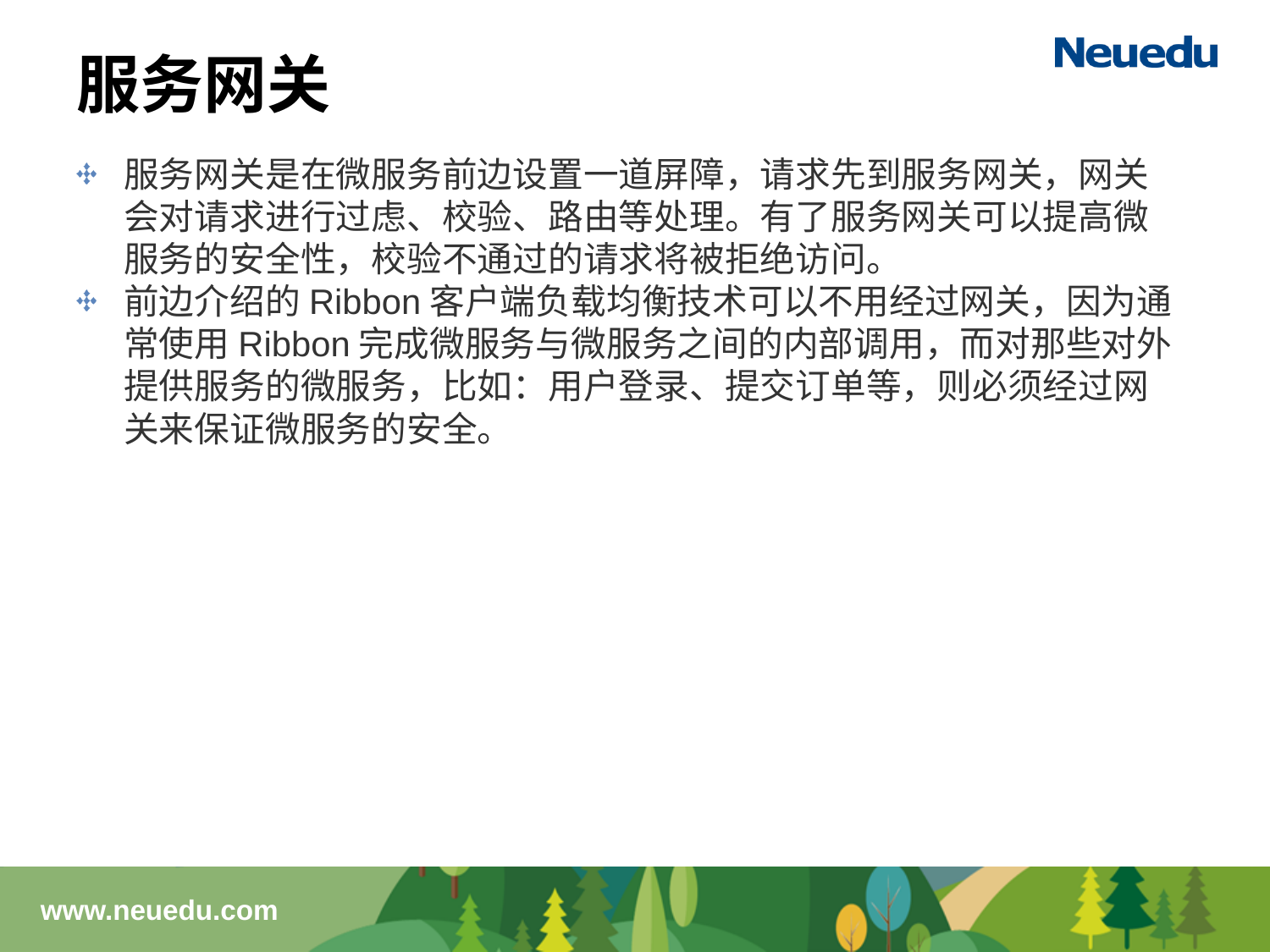

# 服务网关
服务网关是在微服务前边设置一道屏障，请求先到服务网关，网关会对请求进行过虑、校验、路由等处理。有了服务网关可以提高微服务的安全性，校验不通过的请求将被拒绝访问。
前边介绍的Ribbon客户端负载均衡技术可以不用经过网关，因为通常使用Ribbon完成微服务与微服务之间的内部调用，而对那些对外提供服务的微服务，比如：用户登录、提交订单等，则必须经过网关来保证微服务的安全。